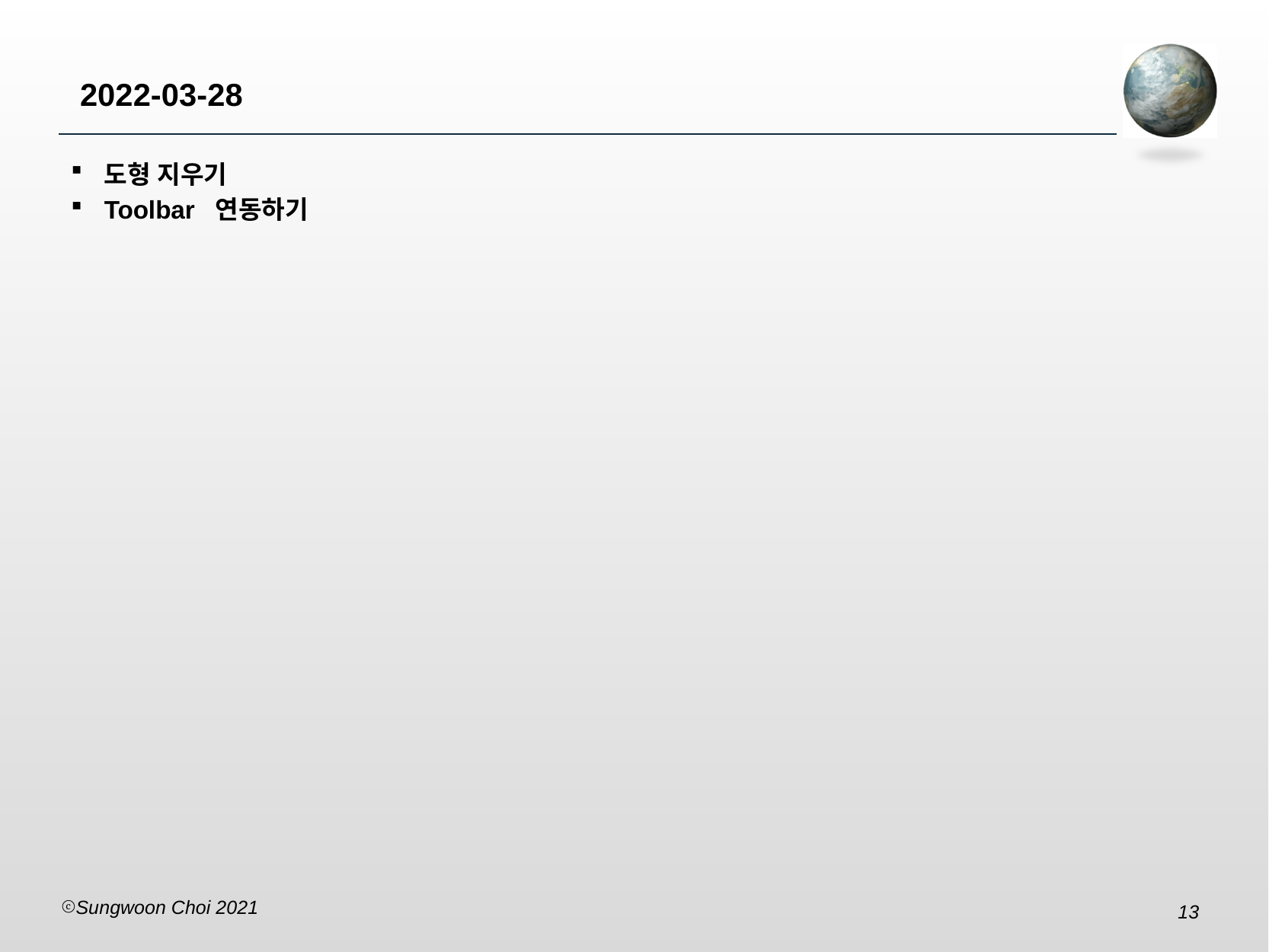

# 2022-03-28
도형 지우기
Toolbar  연동하기

Sungwoon Choi 2021
13